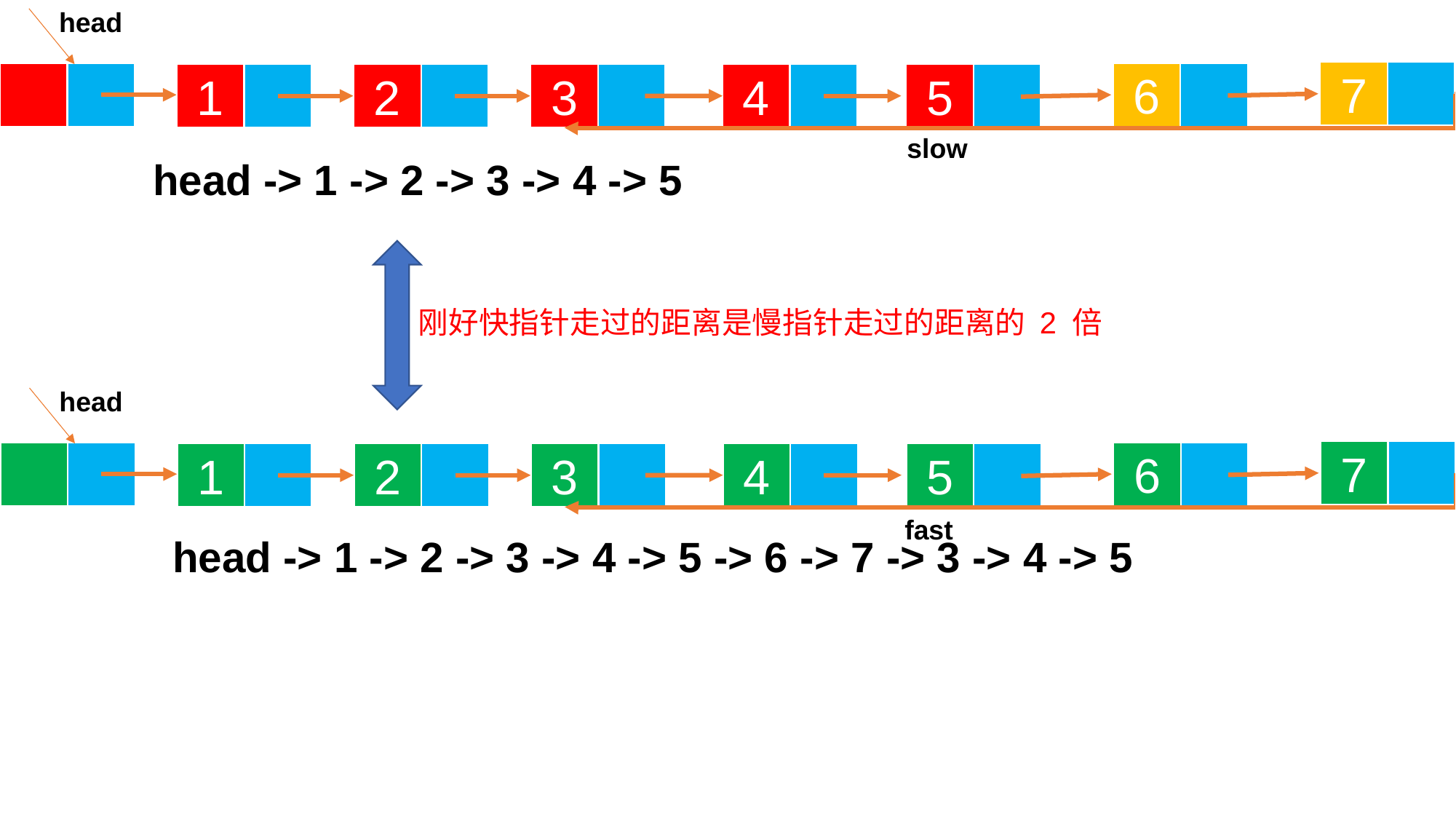

head
7

单链表
6

1

2

3

4

5

slow
head -> 1 -> 2 -> 3 -> 4 -> 5

刚好快指针走过的距离是慢指针走过的距离的 2 倍
head
7

单链表

6

1

2

3

4

5

fast
head -> 1 -> 2 -> 3 -> 4 -> 5 -> 6 -> 7 -> 3 -> 4 -> 5